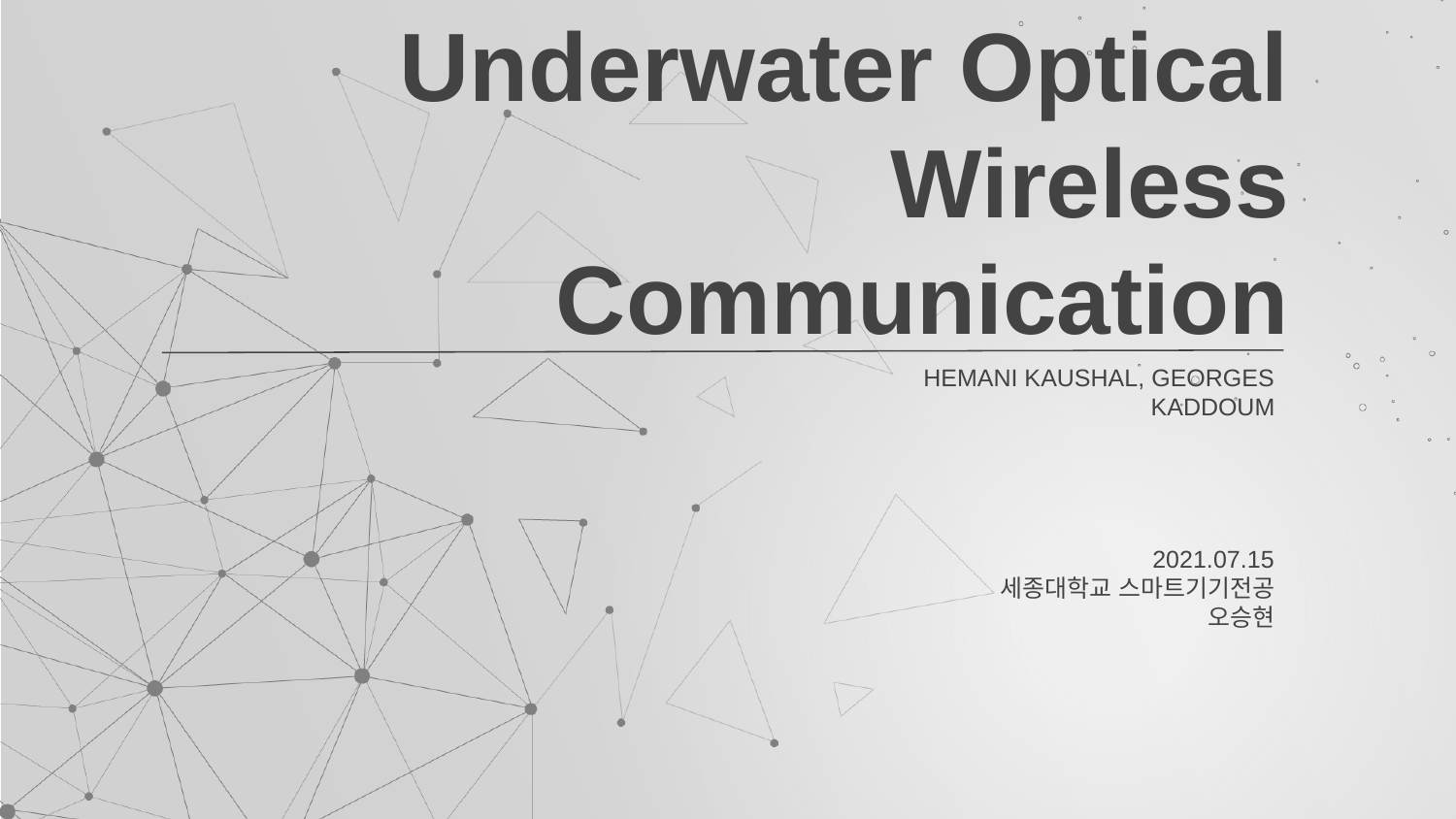

# Underwater Optical Wireless Communication
HEMANI KAUSHAL, GEORGES KADDOUM
2021.07.15
세종대학교 스마트기기전공
오승현